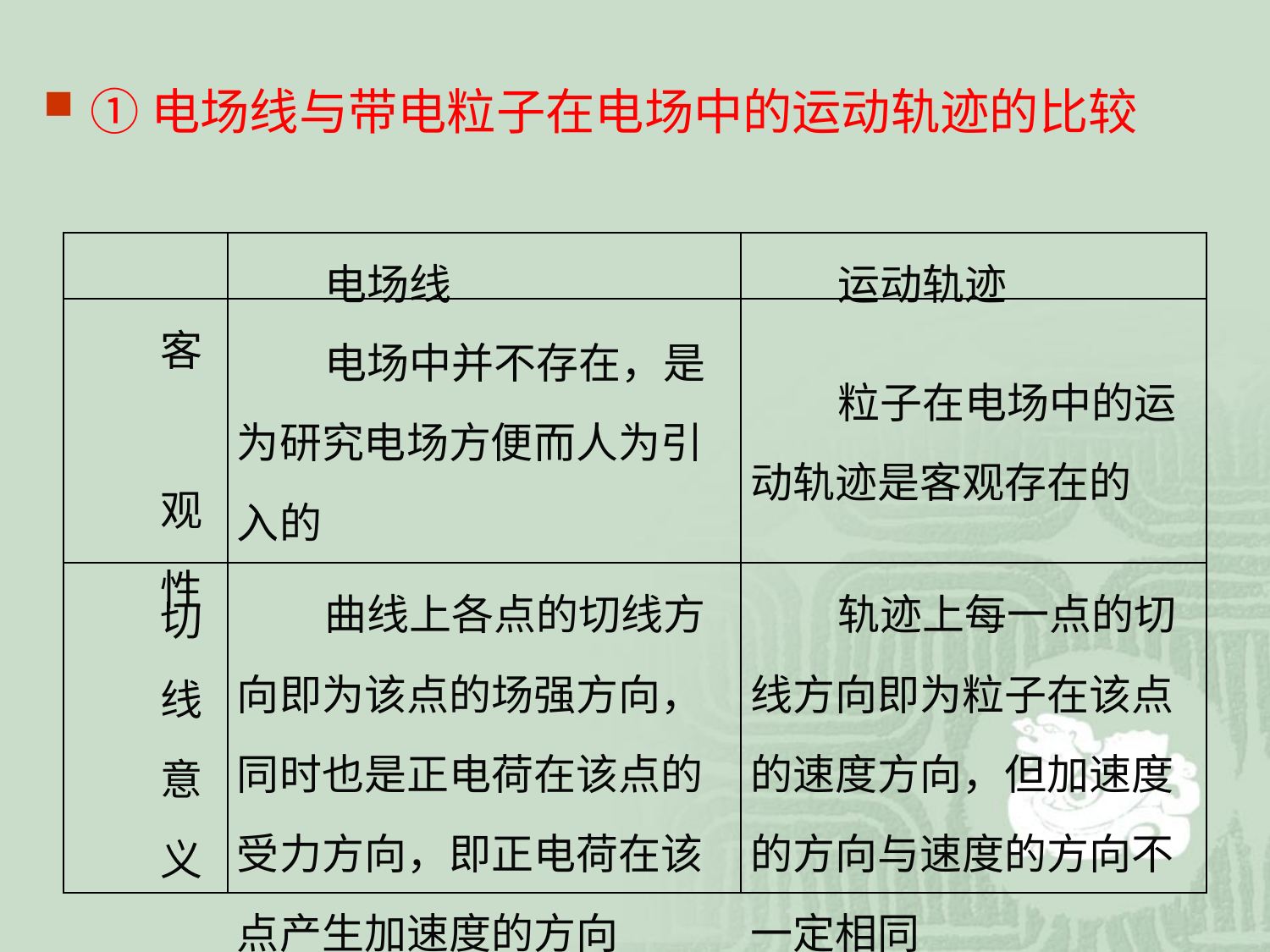

①电场线与带电粒子在电场中的运动轨迹的比较
|  | 电场线 | 运动轨迹 |
| --- | --- | --- |
| 客 观 性 | 电场中并不存在，是为研究电场方便而人为引入的 | 粒子在电场中的运动轨迹是客观存在的 |
| 切 线 意 义 | 曲线上各点的切线方向即为该点的场强方向，同时也是正电荷在该点的受力方向，即正电荷在该点产生加速度的方向 | 轨迹上每一点的切线方向即为粒子在该点的速度方向，但加速度的方向与速度的方向不一定相同 |